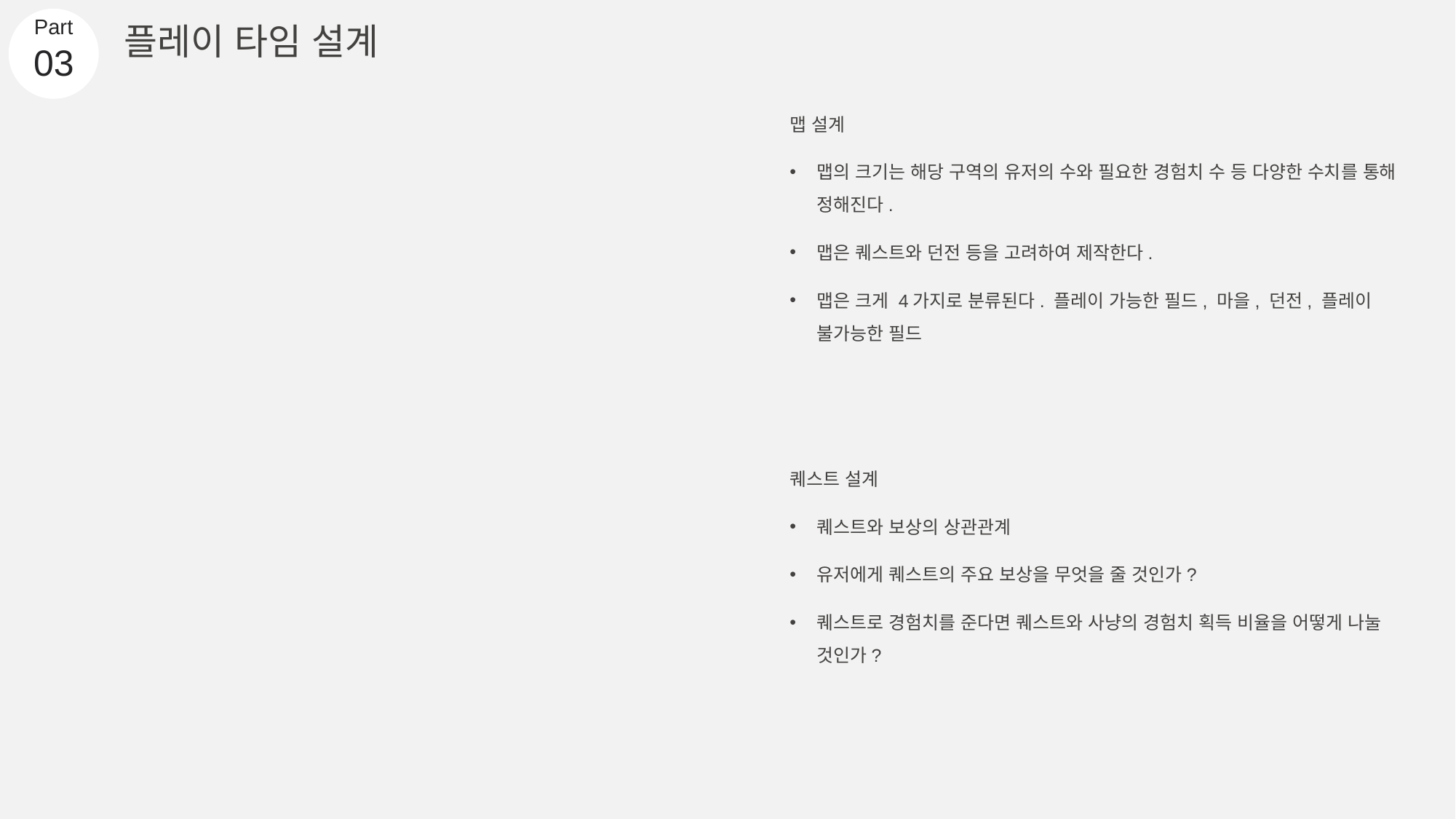

# 플레이 타임 설계
03

맵 설계
맵의 크기는 해당 구역의 유저의 수와 필요한 경험치 수 등 다양한 수치를 통해 정해진다.
맵은 퀘스트와 던전 등을 고려하여 제작한다.
맵은 크게 4가지로 분류된다. 플레이 가능한 필드, 마을, 던전, 플레이 불가능한 필드

퀘스트 설계
퀘스트와 보상의 상관관계
유저에게 퀘스트의 주요 보상을 무엇을 줄 것인가?
퀘스트로 경험치를 준다면 퀘스트와 사냥의 경험치 획득 비율을 어떻게 나눌 것인가?